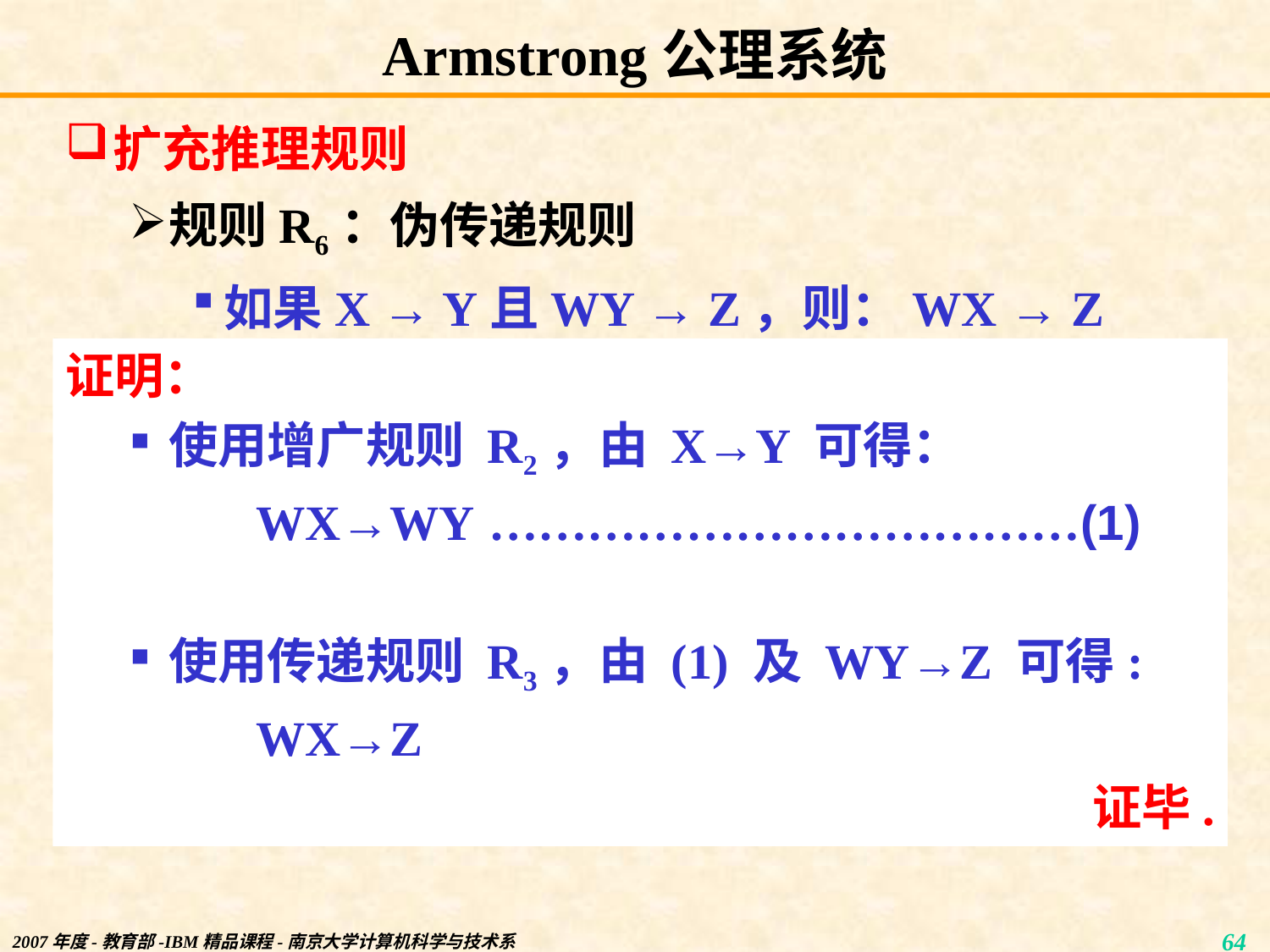

# Armstrong公理系统
扩充推理规则
规则R6：伪传递规则
如果X → Y且WY → Z，则：WX → Z
证明：
使用增广规则 R2，由 X→Y 可得：
WX→WY ………………………………(1)

使用传递规则 R3，由 (1) 及 WY→Z 可得:
WX→Z
证毕.
64
2007年度-教育部-IBM精品课程-南京大学计算机科学与技术系